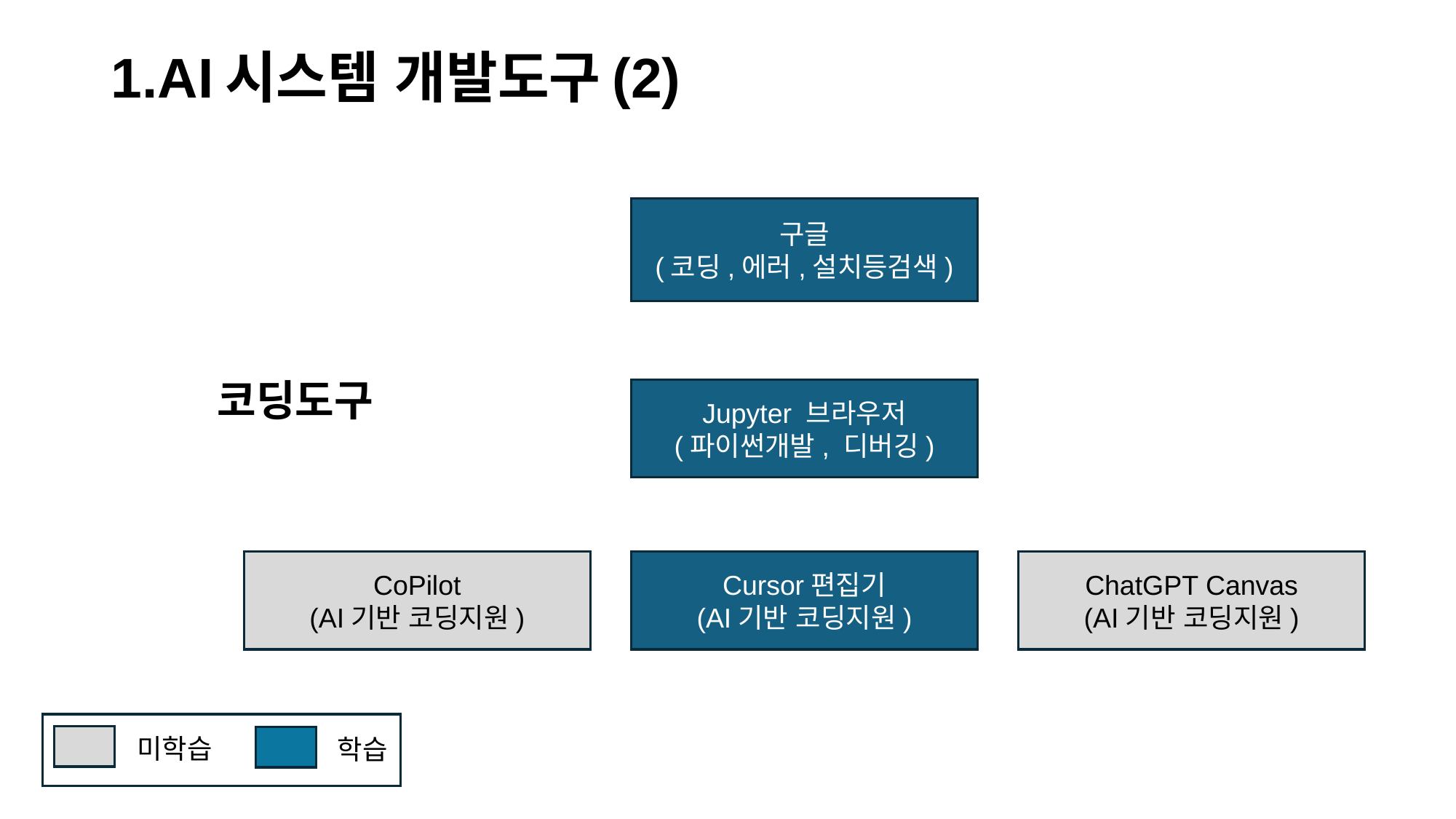

# 1.AI시스템 개발도구(2)
구글
(코딩,에러,설치등검색)
코딩도구
Jupyter 브라우저
(파이썬개발, 디버깅)
CoPilot
(AI기반 코딩지원)
Cursor편집기
(AI기반 코딩지원)
ChatGPT Canvas
(AI기반 코딩지원)

미학습

학습